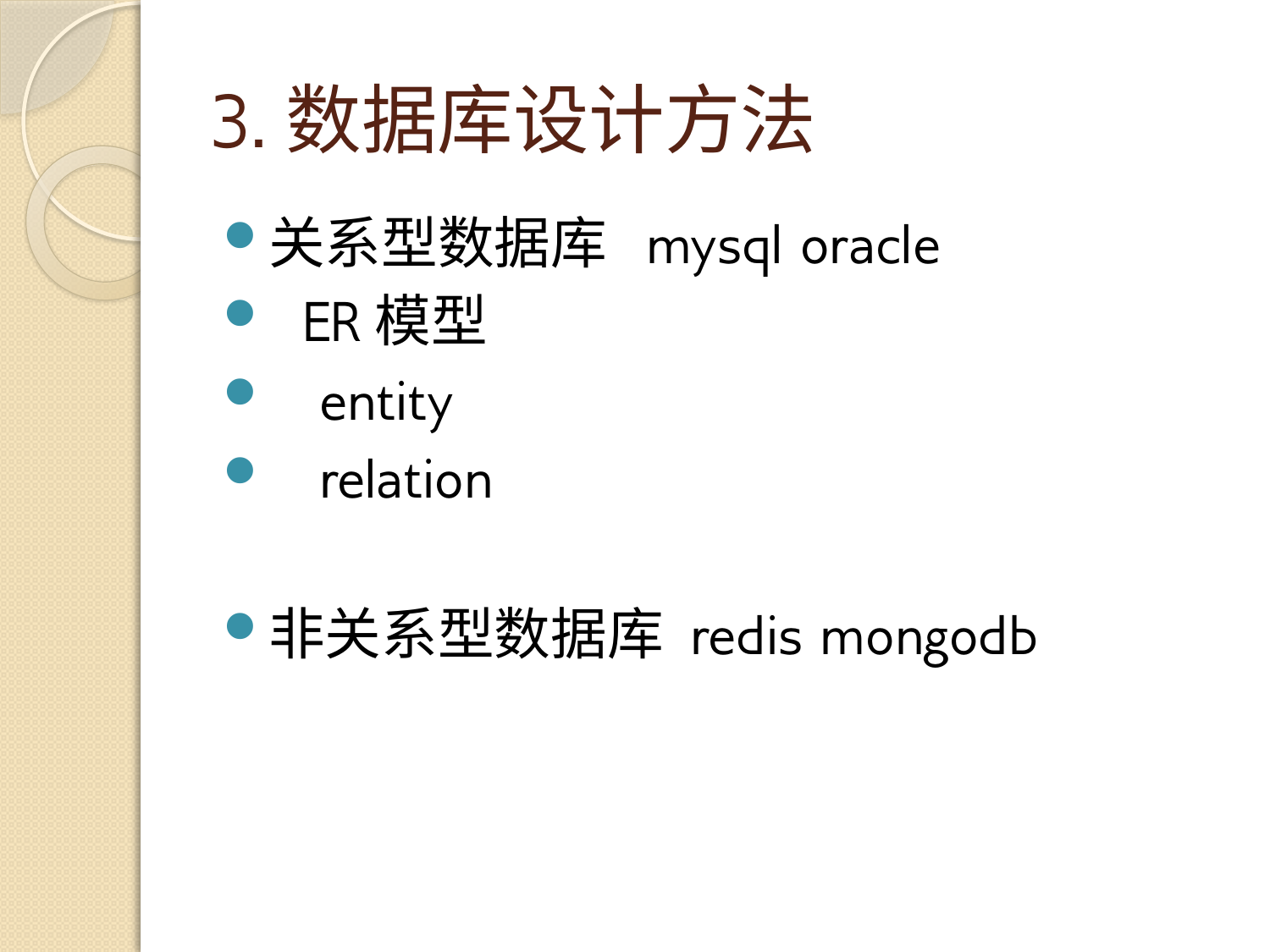

# 3.数据库设计方法
关系型数据库  mysql oracle
  ER模型
   entity
   relation

非关系型数据库 redis mongodb